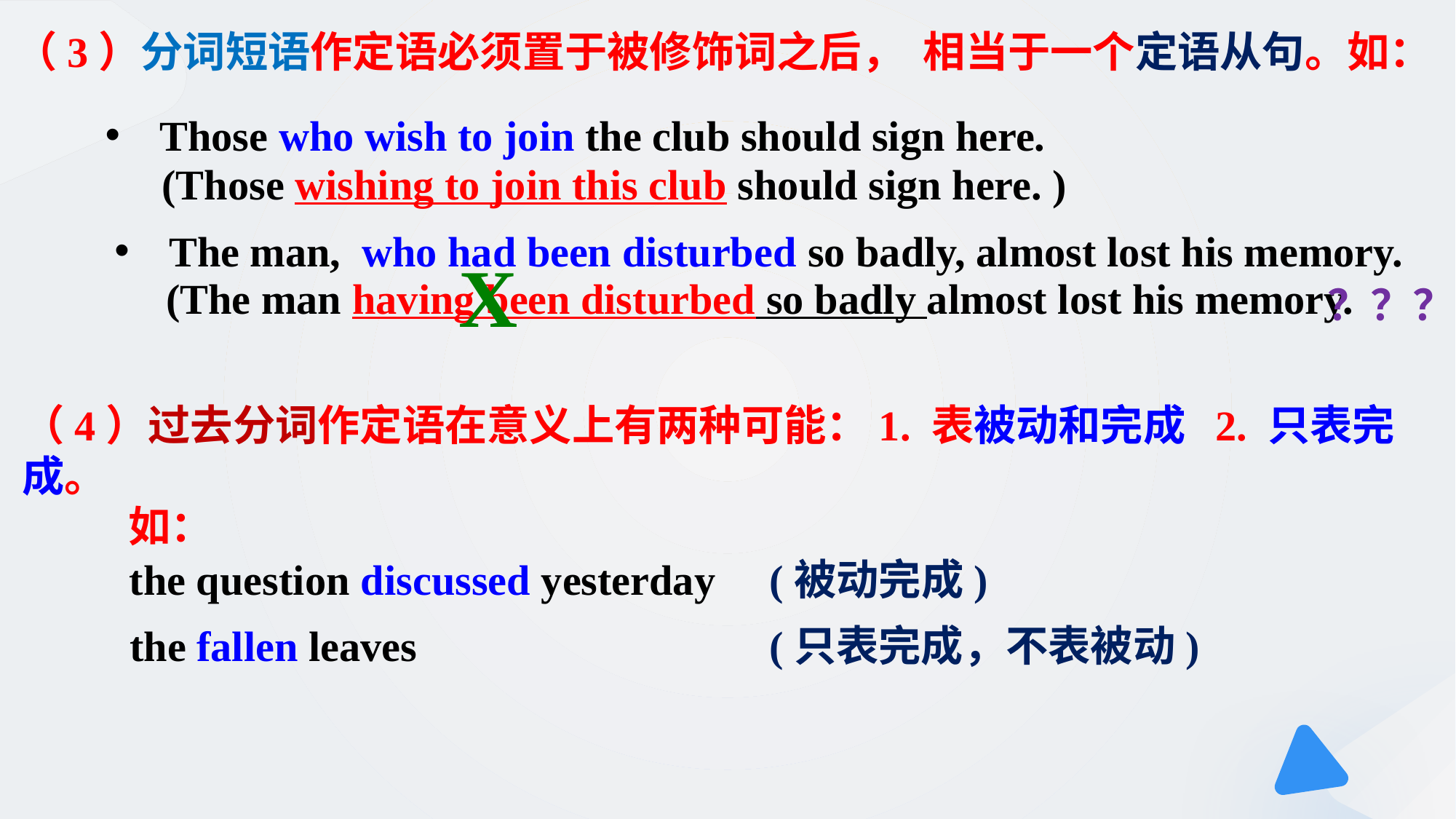

（3）分词短语作定语必须置于被修饰词之后，  相当于一个定语从句。如：
Those who wish to join the club should sign here.
    (Those wishing to join this club should sign here. )

The man,  who had been disturbed so badly, almost lost his memory.
X
  (The man having been disturbed so badly almost lost his memory.
？？？
（4）过去分词作定语在意义上有两种可能：1. 表被动和完成  2. 只表完成。
          如：

the question discussed yesterday
 (被动完成)
the fallen leaves
 (只表完成，不表被动)